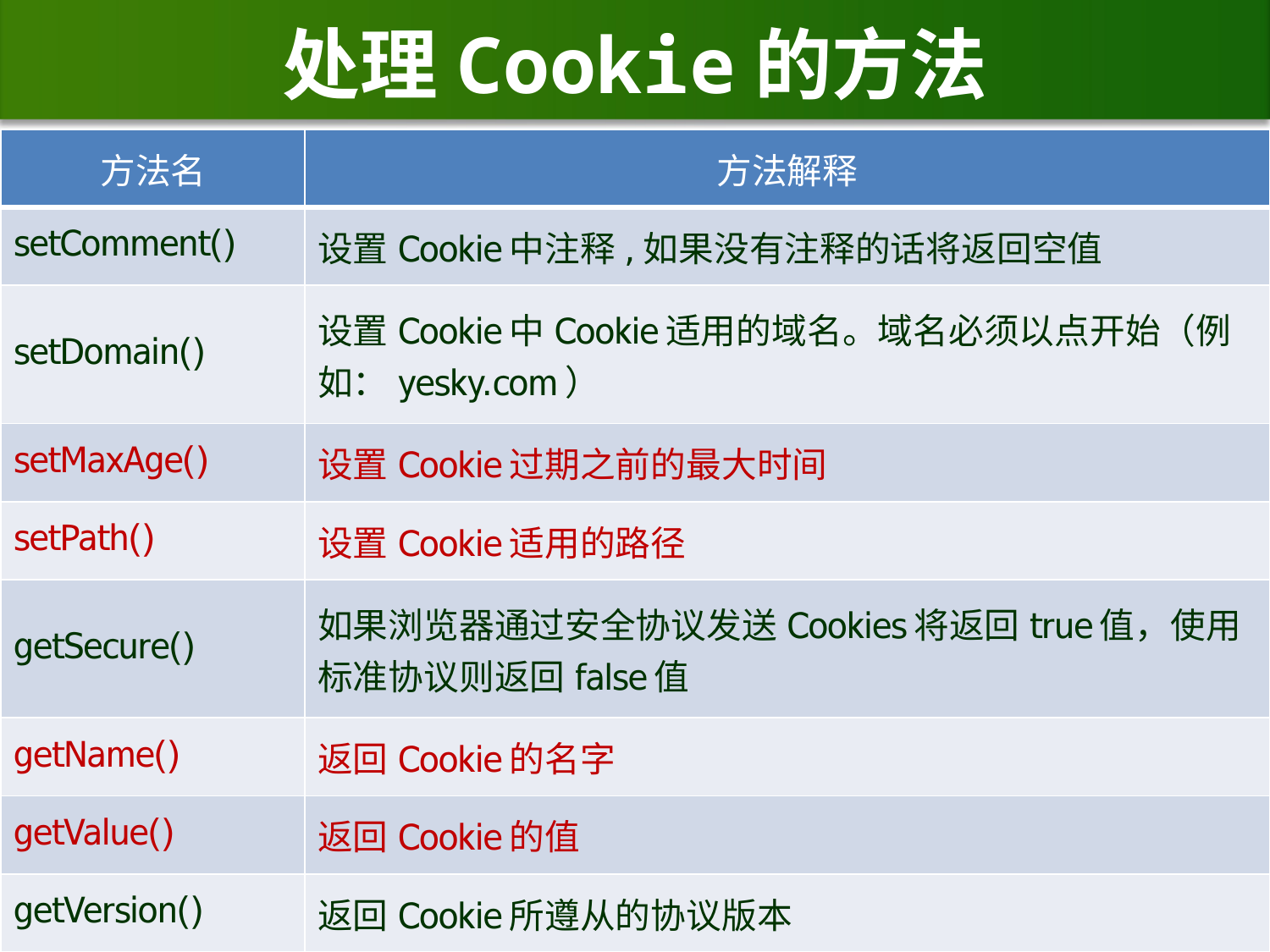

# 处理Cookie的方法
| 方法名 | 方法解释 |
| --- | --- |
| setComment() | 设置Cookie中注释,如果没有注释的话将返回空值 |
| setDomain() | 设置Cookie中Cookie适用的域名。域名必须以点开始（例如：yesky.com） |
| setMaxAge() | 设置Cookie过期之前的最大时间 |
| setPath() | 设置Cookie适用的路径 |
| getSecure() | 如果浏览器通过安全协议发送Cookies将返回true值，使用标准协议则返回false值 |
| getName() | 返回Cookie的名字 |
| getValue() | 返回Cookie的值 |
| getVersion() | 返回Cookie所遵从的协议版本 |